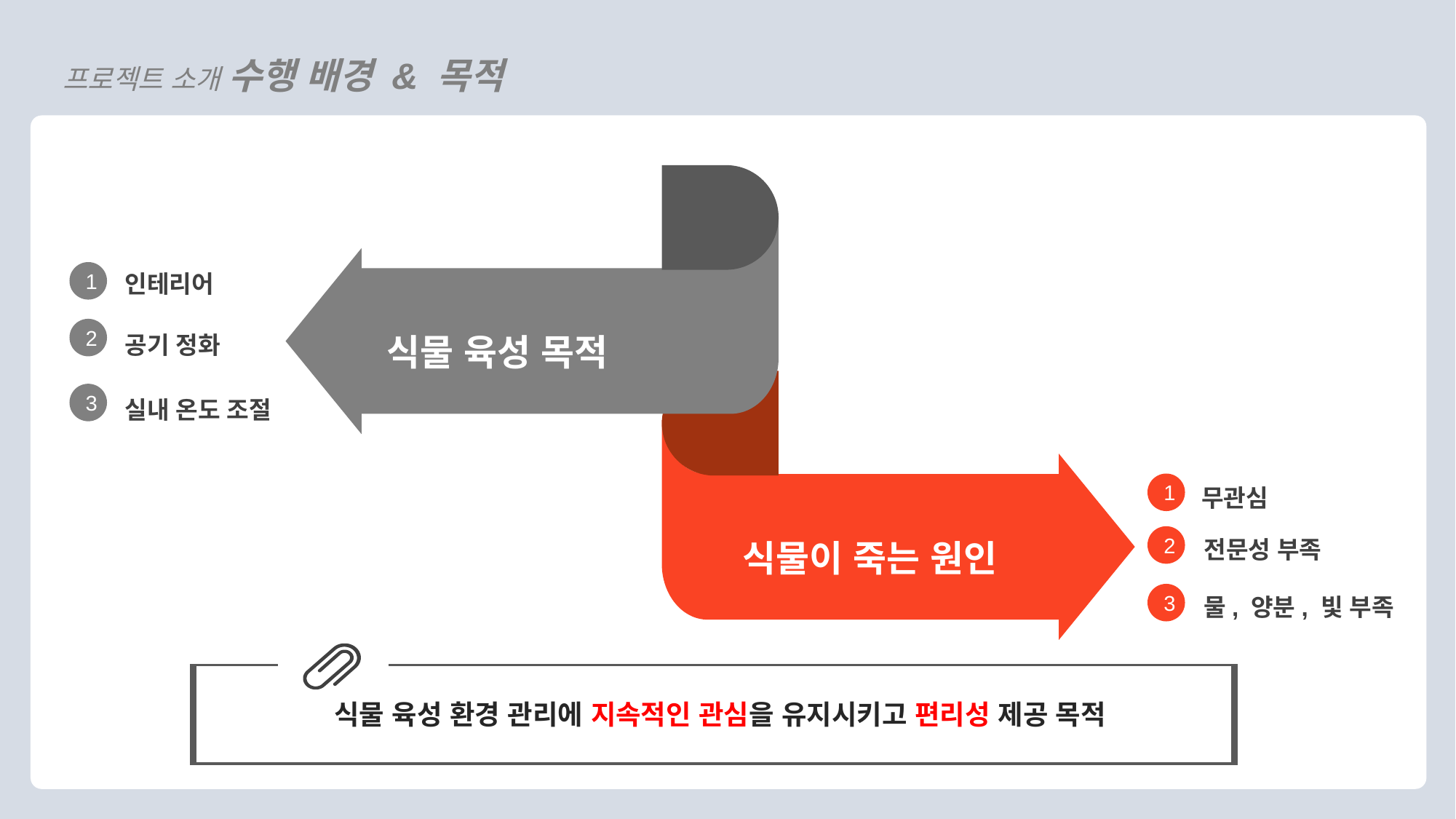

프로젝트 소개 수행 배경 & 목적

인테리어
1
식물 육성 목적

공기 정화
2

실내 온도 조절
3
무관심
1

식물이 죽는 원인

전문성 부족
2
물, 양분, 빛 부족
3

식물 육성 환경 관리에 지속적인 관심을 유지시키고 편리성 제공 목적